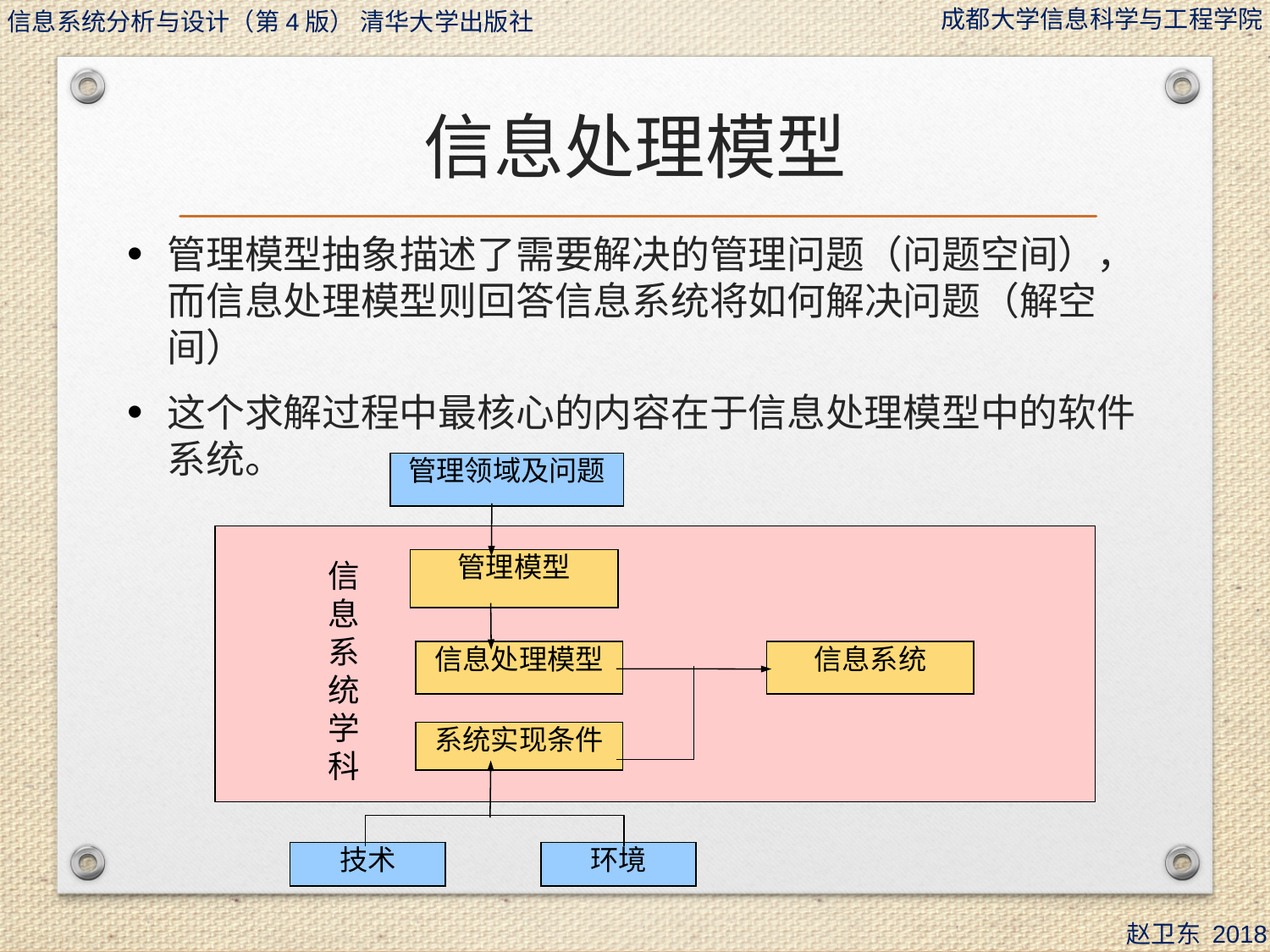

# 信息处理模型
管理模型抽象描述了需要解决的管理问题（问题空间），而信息处理模型则回答信息系统将如何解决问题（解空间）
这个求解过程中最核心的内容在于信息处理模型中的软件系统。
管理领域及问题

管理模型
信息系统学科

信息处理模型
信息系统

系统实现条件

技术
环境